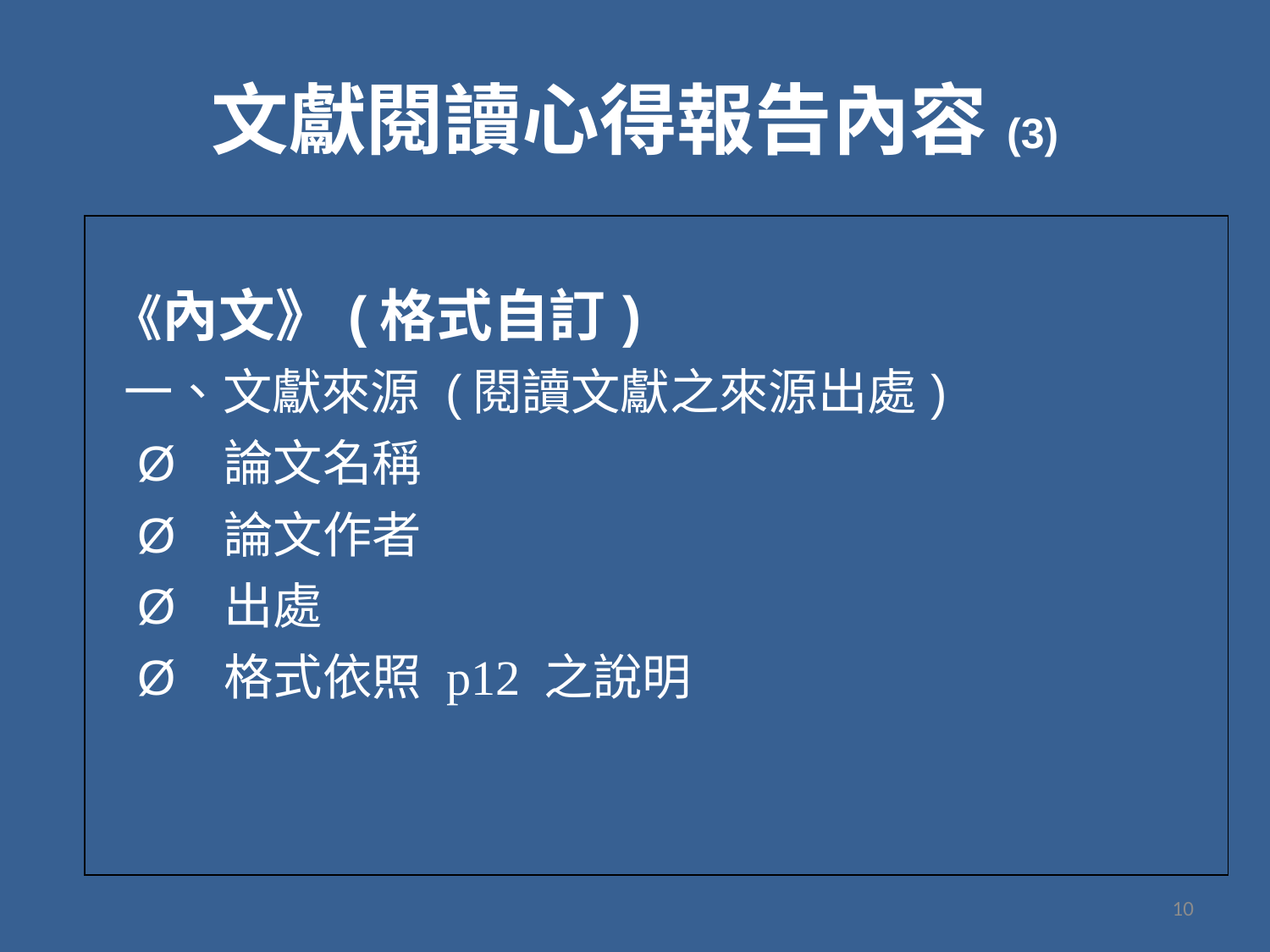

# 文獻閱讀心得報告內容(3)
| 《內文》(格式自訂) 一、文獻來源 (閱讀文獻之來源出處) Ø   論文名稱 Ø   論文作者 Ø   出處 Ø   格式依照 p12 之說明 |
| --- |
10